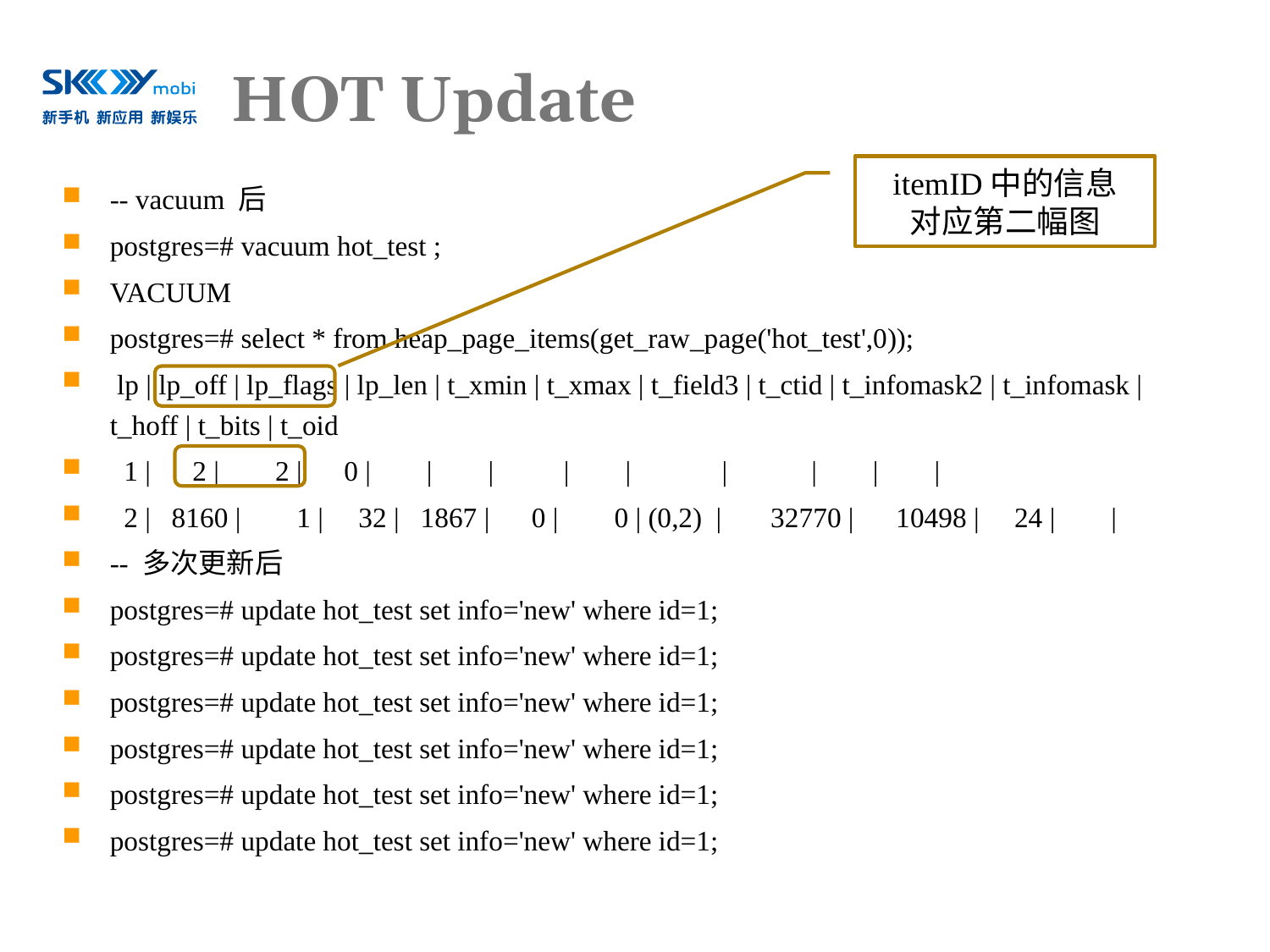

# HOT Update
itemID中的信息
对应第二幅图
-- vacuum 后
postgres=# vacuum hot_test ;
VACUUM
postgres=# select * from heap_page_items(get_raw_page('hot_test',0));
 lp | lp_off | lp_flags | lp_len | t_xmin | t_xmax | t_field3 | t_ctid | t_infomask2 | t_infomask | t_hoff | t_bits | t_oid
  1 |      2 |        2 |      0 |        |        |          |        |             |            |        |        |
  2 |   8160 |        1 |     32 |   1867 |      0 |        0 | (0,2)  |       32770 |      10498 |     24 |        |
-- 多次更新后
postgres=# update hot_test set info='new' where id=1;
postgres=# update hot_test set info='new' where id=1;
postgres=# update hot_test set info='new' where id=1;
postgres=# update hot_test set info='new' where id=1;
postgres=# update hot_test set info='new' where id=1;
postgres=# update hot_test set info='new' where id=1;